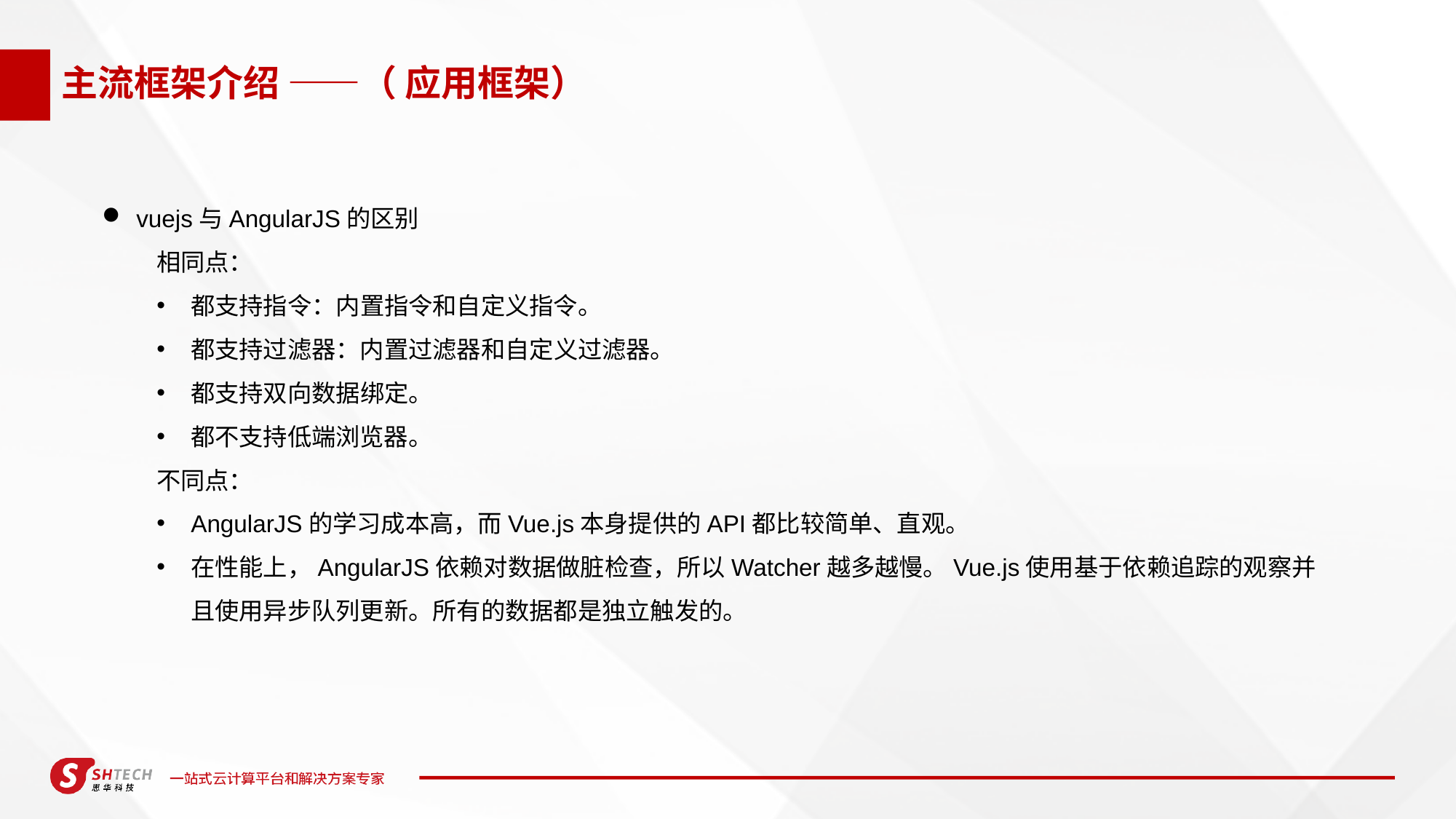

# 主流框架介绍 ——（ 应用框架）
vuejs与AngularJS的区别
相同点：
都支持指令：内置指令和自定义指令。
都支持过滤器：内置过滤器和自定义过滤器。
都支持双向数据绑定。
都不支持低端浏览器。
不同点：
AngularJS的学习成本高，而Vue.js本身提供的API都比较简单、直观。
在性能上，AngularJS依赖对数据做脏检查，所以Watcher越多越慢。Vue.js使用基于依赖追踪的观察并且使用异步队列更新。所有的数据都是独立触发的。